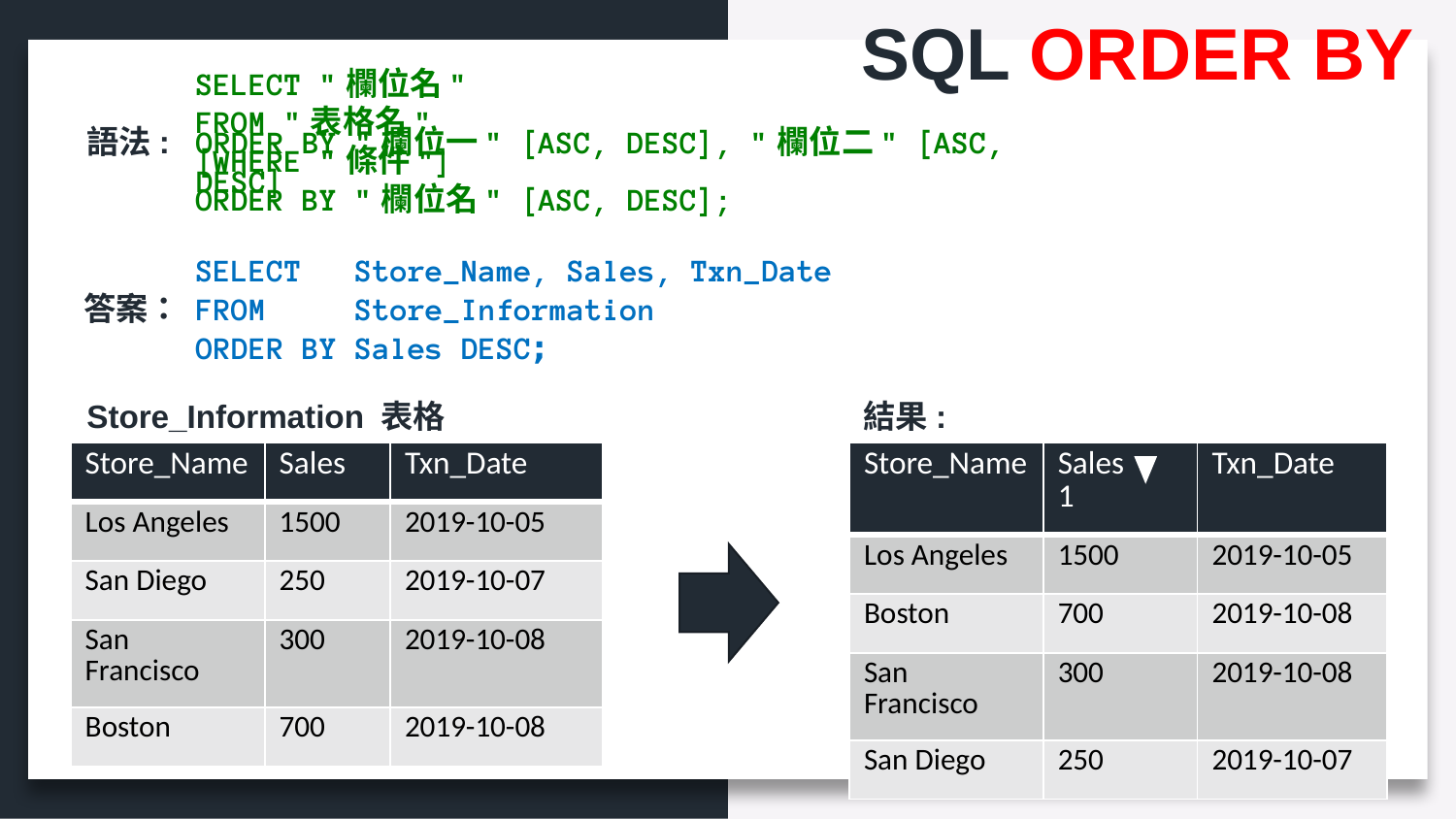

SQL ORDER BY
SELECT "欄位名"
FROM "表格名"
[WHERE "條件"]
ORDER BY "欄位名" [ASC, DESC];
語法:
ORDER BY "欄位一" [ASC, DESC], "欄位二" [ASC, DESC]
SELECT   Store_Name, Sales, Txn_Date
FROM     Store_Information
ORDER BY Sales DESC;
答案：
Store_Information 表格
結果:
| Store\_Name | Sales | Txn\_Date |
| --- | --- | --- |
| Los Angeles | 1500 | 2019-10-05 |
| San Diego | 250 | 2019-10-07 |
| San Francisco | 300 | 2019-10-08 |
| Boston | 700 | 2019-10-08 |
| Store\_Name | Sales 1 | Txn\_Date |
| --- | --- | --- |
| Los Angeles | 1500 | 2019-10-05 |
| Boston | 700 | 2019-10-08 |
| San Francisco | 300 | 2019-10-08 |
| San Diego | 250 | 2019-10-07 |